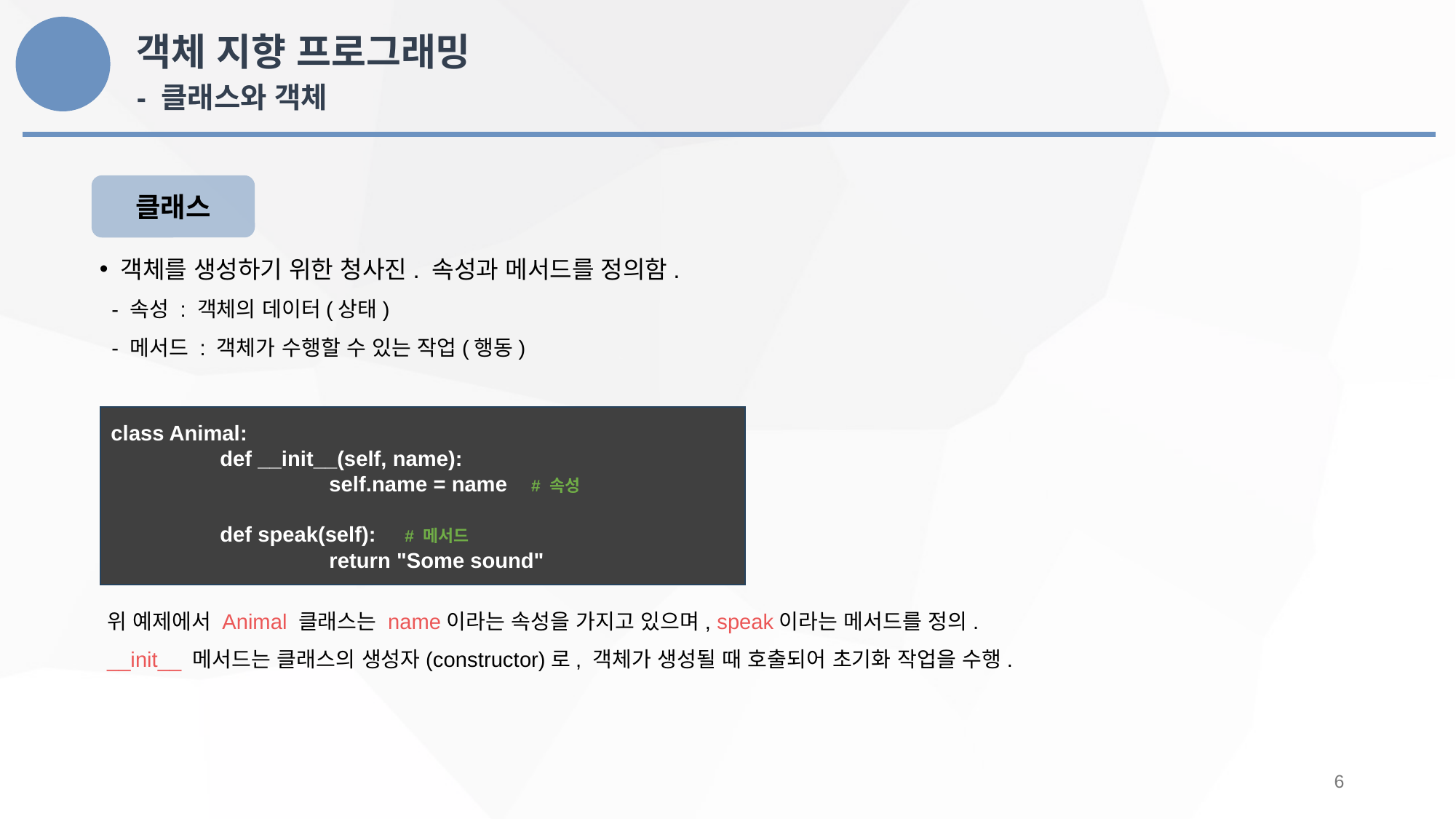

객체 지향 프로그래밍
- 클래스와 객체
클래스

 객체를 생성하기 위한 청사진. 속성과 메서드를 정의함.
  - 속성 : 객체의 데이터(상태)
  - 메서드 : 객체가 수행할 수 있는 작업(행동)
class Animal:
	def __init__(self, name): 				self.name = name    # 속성

	def speak(self):     # 메서드
		return "Some sound"
위 예제에서 Animal 클래스는 name이라는 속성을 가지고 있으며, speak이라는 메서드를 정의.
__init__ 메서드는 클래스의 생성자(constructor)로, 객체가 생성될 때 호출되어 초기화 작업을 수행.
6